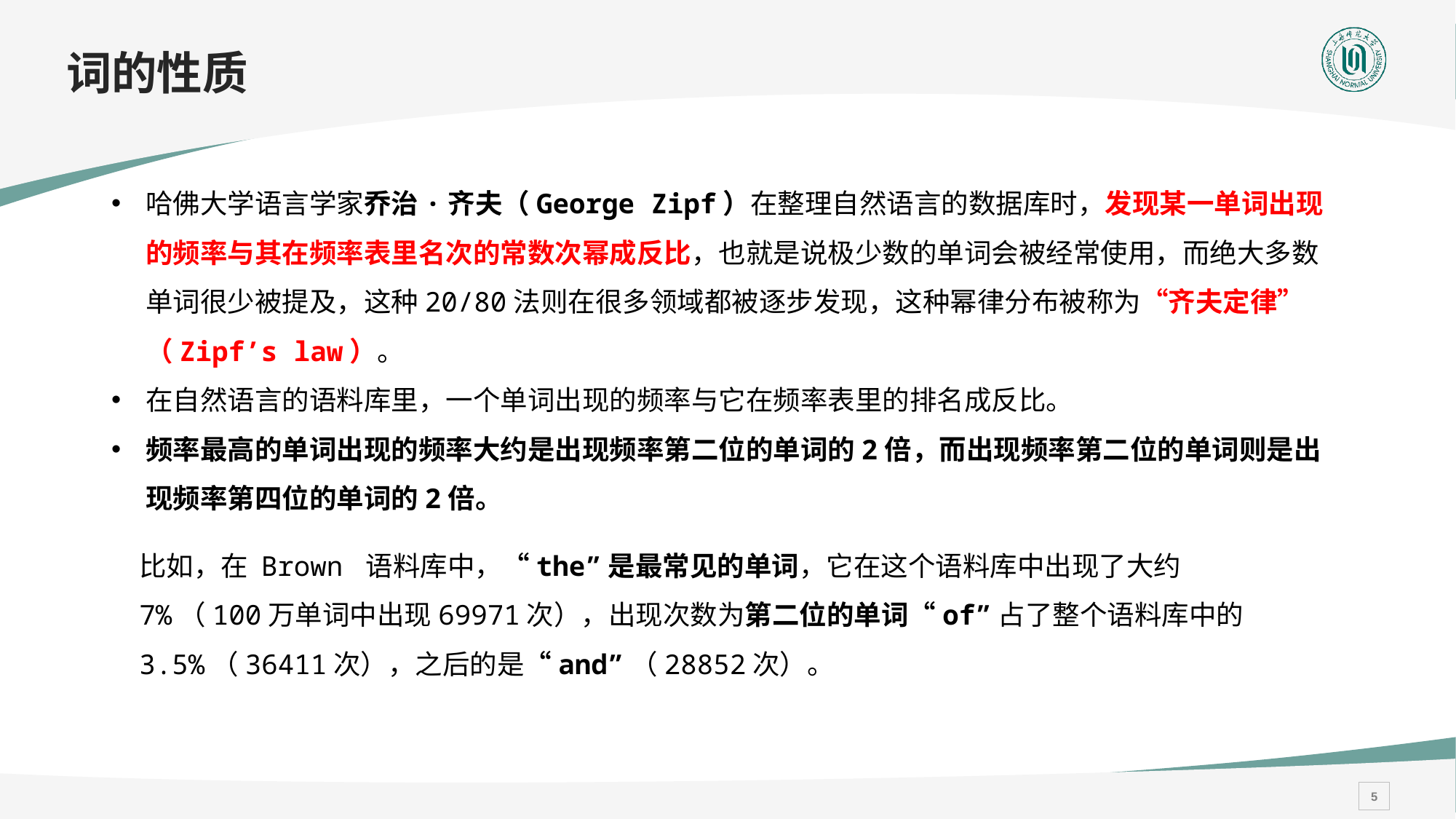

# 词的性质
哈佛大学语言学家乔治·齐夫（George Zipf）在整理自然语言的数据库时，发现某一单词出现的频率与其在频率表里名次的常数次幂成反比，也就是说极少数的单词会被经常使用，而绝大多数单词很少被提及，这种20/80法则在很多领域都被逐步发现，这种幂律分布被称为“齐夫定律”（Zipf’s law）。
在自然语言的语料库里，一个单词出现的频率与它在频率表里的排名成反比。
频率最高的单词出现的频率大约是出现频率第二位的单词的2倍，而出现频率第二位的单词则是出现频率第四位的单词的2倍。
比如，在 Brown 语料库中，“the”是最常见的单词，它在这个语料库中出现了大约7%（100万单词中出现69971次），出现次数为第二位的单词“of”占了整个语料库中的3.5%（36411次），之后的是“and”（28852次）。